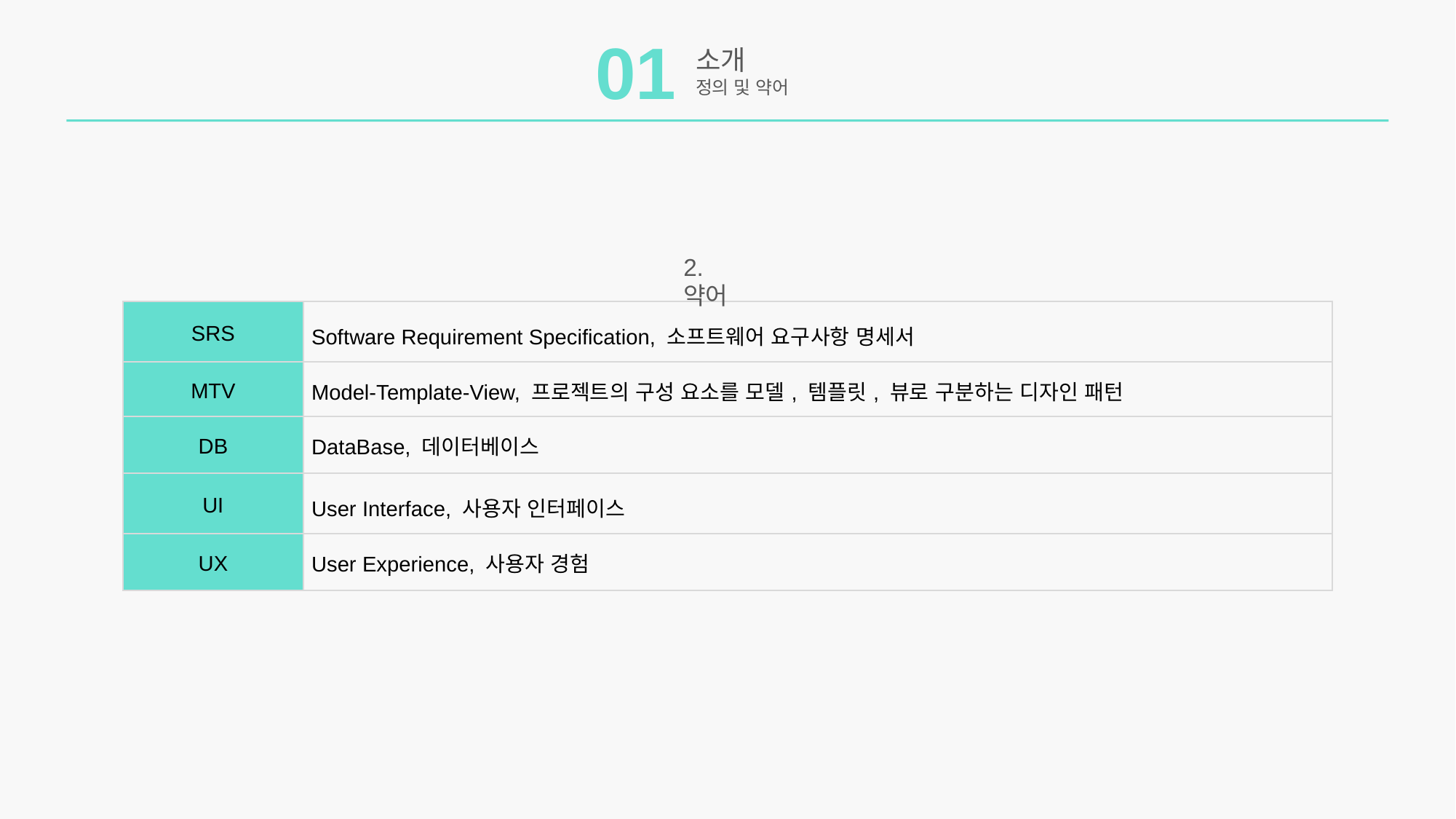

01
소개
정의 및 약어

2. 약어
| SRS | Software Requirement Specification, 소프트웨어 요구사항 명세서 |
| --- | --- |
| MTV | Model-Template-View, 프로젝트의 구성 요소를 모델, 템플릿, 뷰로 구분하는 디자인 패턴 |
| DB | DataBase, 데이터베이스 |
| UI | User Interface, 사용자 인터페이스 |
| UX | User Experience, 사용자 경험 |